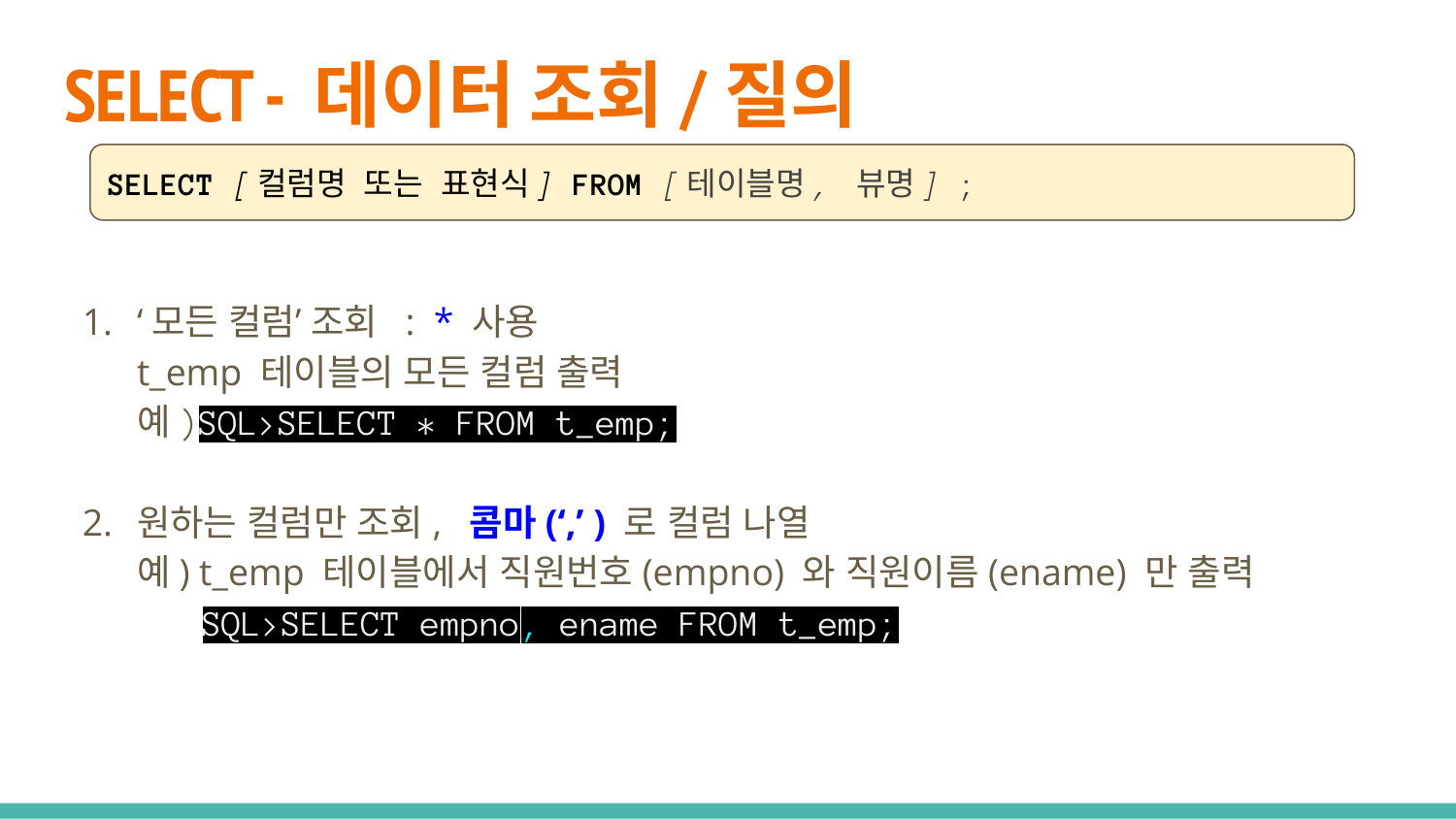

# SELECT - 데이터 조회/질의
SELECT [컬럼명 또는 표현식] FROM [테이블명, 뷰명] ;

‘모든 컬럼’ 조회  :  * 사용
t_emp 테이블의 모든 컬럼 출력
예)SQL>SELECT * FROM t_emp;
원하는 컬럼만 조회,  콤마(‘,’ ) 로 컬럼 나열
예) t_emp 테이블에서 직원번호(empno) 와 직원이름(ename) 만 출력
      SQL>SELECT empno, ename FROM t_emp;